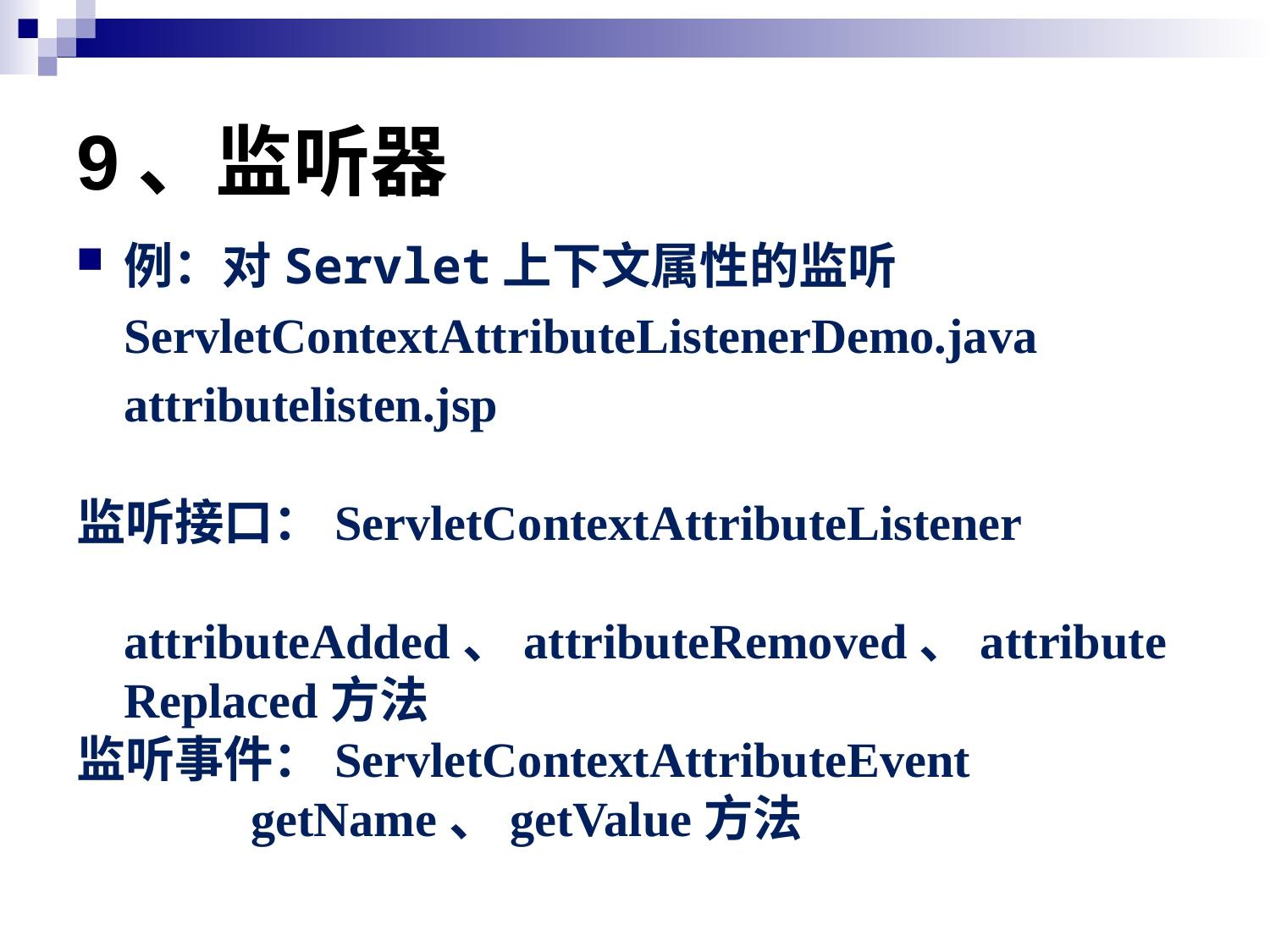

# 9、监听器
例：对Servlet上下文属性的监听
	ServletContextAttributeListenerDemo.java
	attributelisten.jsp

监听接口：ServletContextAttributeListener
		attributeAdded、attributeRemoved、attributeReplaced方法
监听事件：ServletContextAttributeEvent
		getName、getValue方法

33